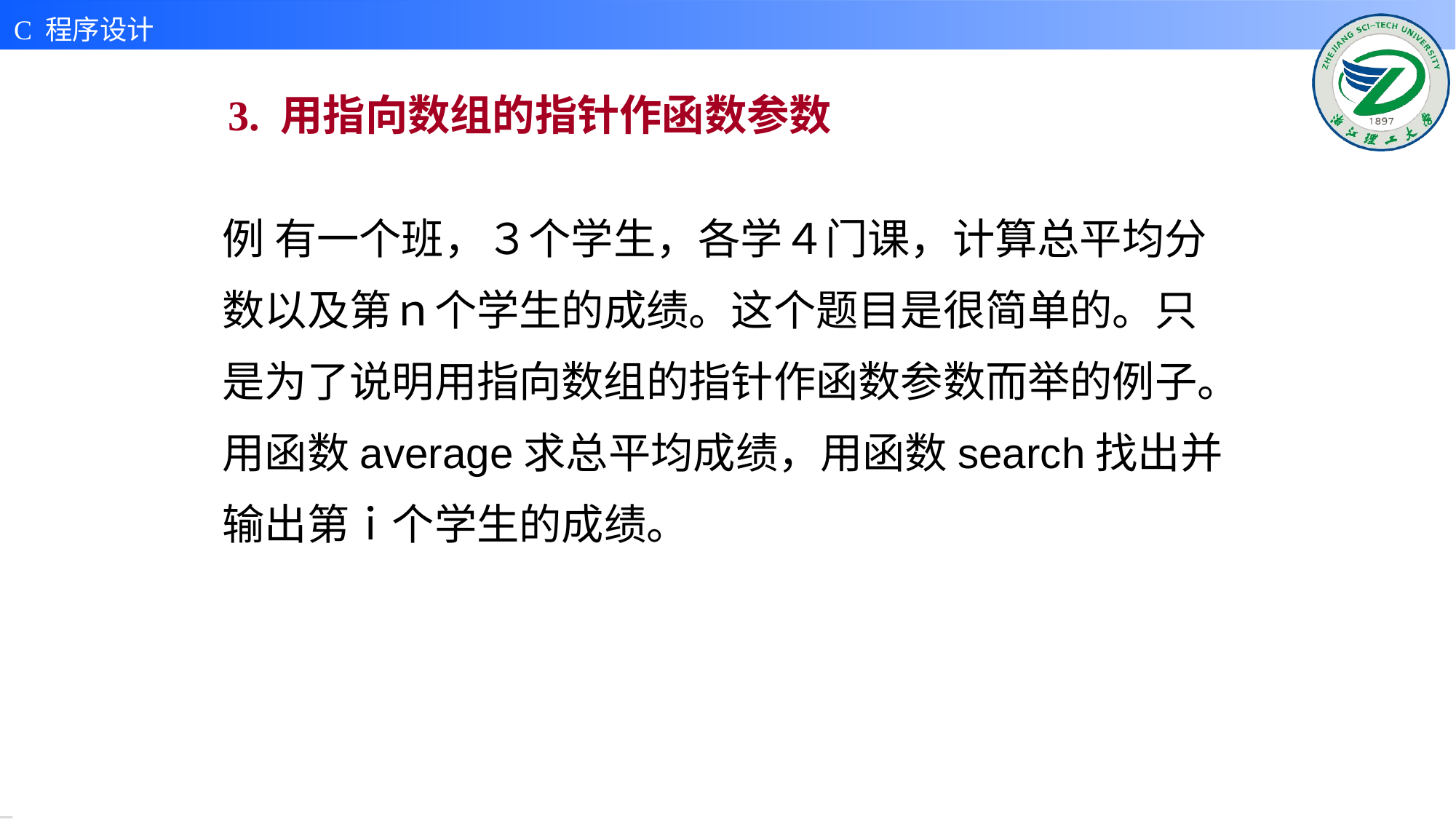

3. 用指向数组的指针作函数参数
例 有一个班，３个学生，各学４门课，计算总平均分数以及第ｎ个学生的成绩。这个题目是很简单的。只是为了说明用指向数组的指针作函数参数而举的例子。用函数average求总平均成绩，用函数search找出并输出第ｉ个学生的成绩。